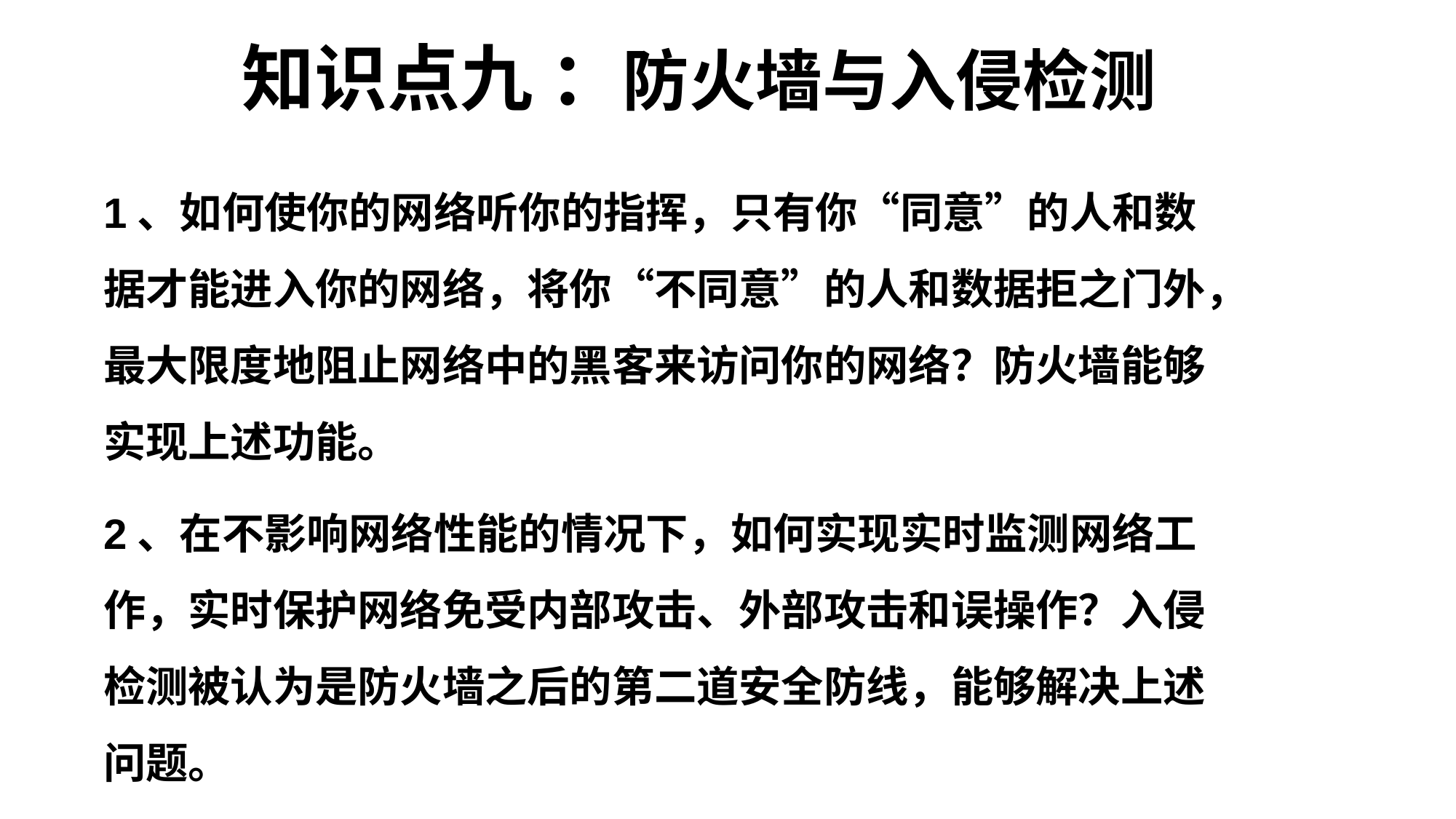

知识点九 ：防火墙与入侵检测

1、如何使你的网络听你的指挥，只有你“同意”的人和数据才能进入你的网络，将你“不同意”的人和数据拒之门外，最大限度地阻止网络中的黑客来访问你的网络？防火墙能够实现上述功能。
2、在不影响网络性能的情况下，如何实现实时监测网络工作，实时保护网络免受内部攻击、外部攻击和误操作？入侵检测被认为是防火墙之后的第二道安全防线，能够解决上述问题。